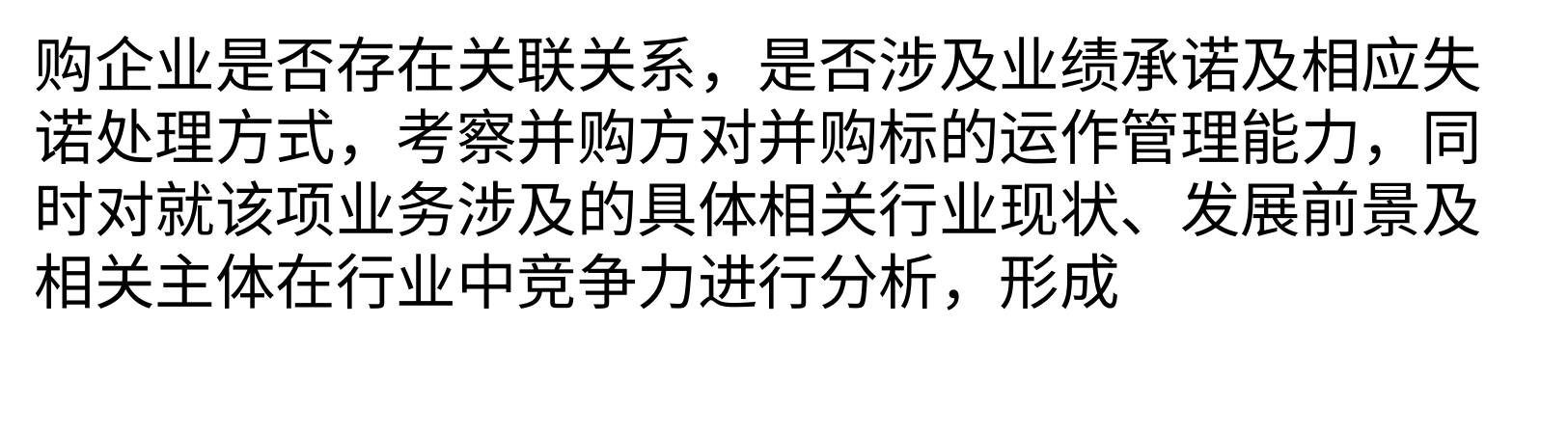

购企业是否存在关联关系，是否涉及业绩承诺及相应失诺处理方式，考察并购方对并购标的运作管理能力，同时对就该项业务涉及的具体相关行业现状、发展前景及相关主体在行业中竞争力进行分析，形成